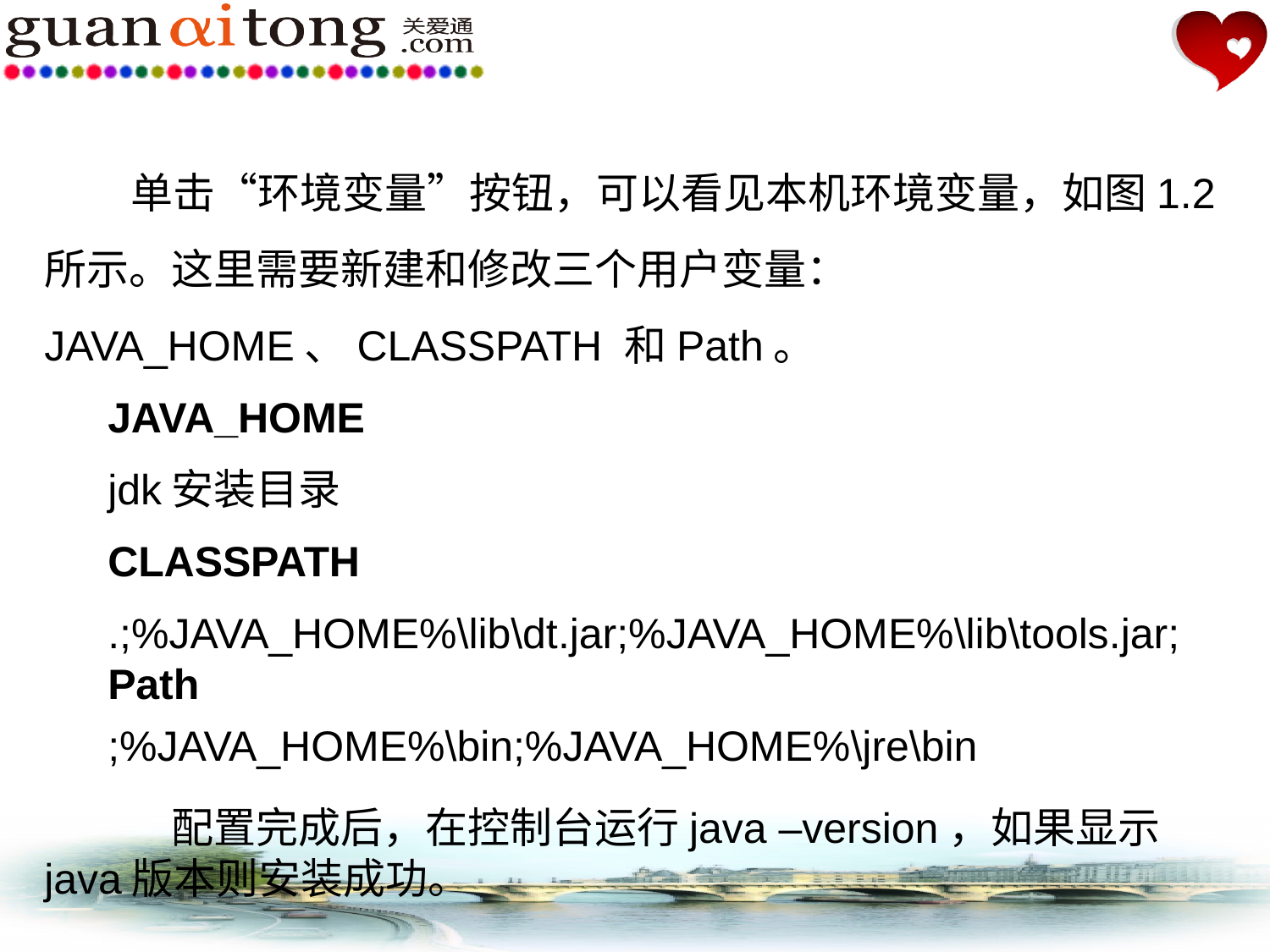

单击“环境变量”按钮，可以看见本机环境变量，如图1.2所示。这里需要新建和修改三个用户变量：JAVA_HOME、CLASSPATH 和Path。
JAVA_HOME
jdk安装目录
CLASSPATH
.;%JAVA_HOME%\lib\dt.jar;%JAVA_HOME%\lib\tools.jar;
Path
;%JAVA_HOME%\bin;%JAVA_HOME%\jre\bin
	配置完成后，在控制台运行java –version，如果显示java版本则安装成功。